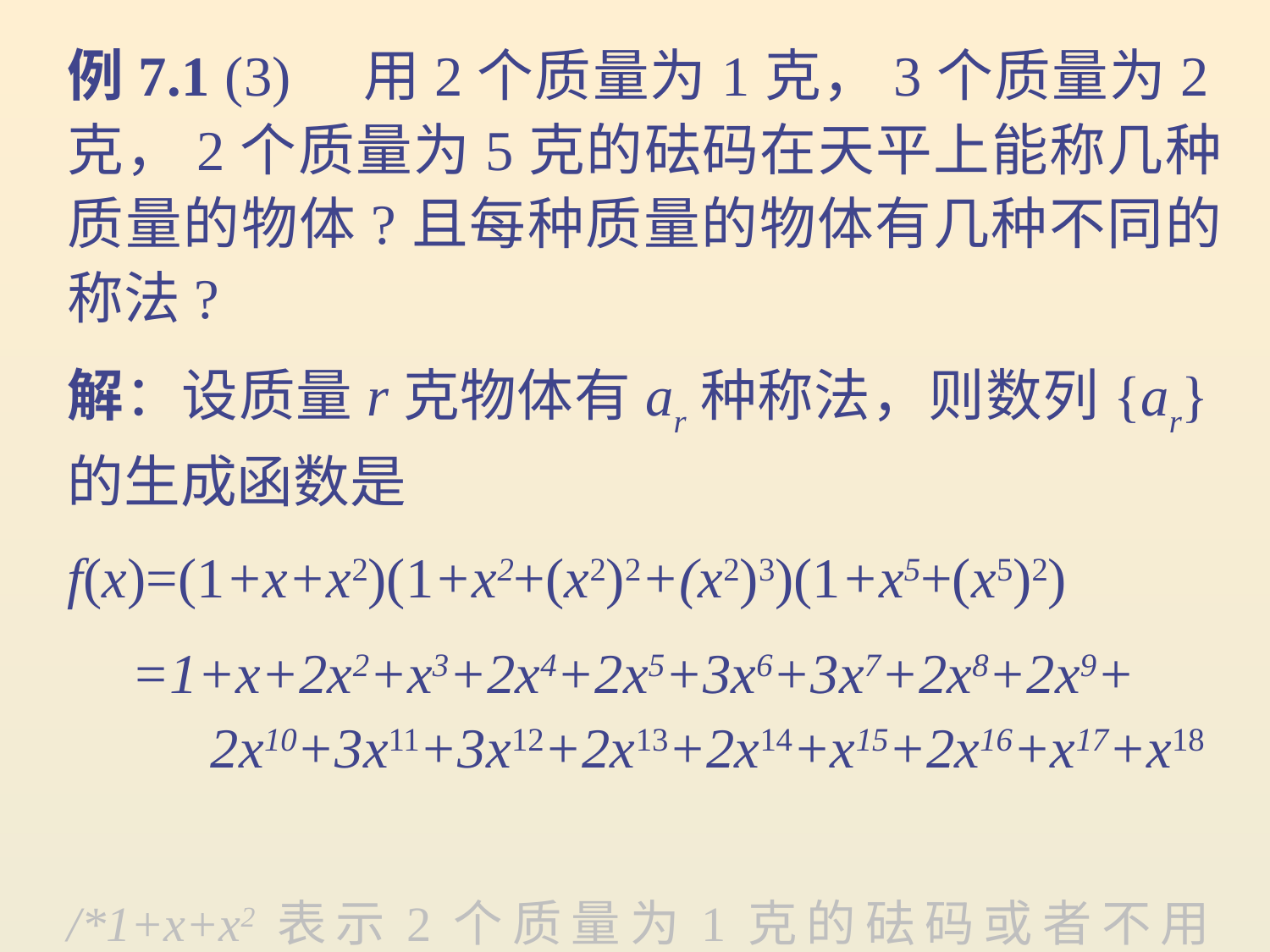

例7.1 (3)　用2个质量为1克，3个质量为2克，2个质量为5克的砝码在天平上能称几种质量的物体?且每种质量的物体有几种不同的称法?
解：设质量r克物体有ar种称法，则数列{ar}的生成函数是
f(x)=(1+x+x2)(1+x2+(x2)2+(x2)3)(1+x5+(x5)2)
    =1+x+2x2+x3+2x4+2x5+3x6+3x7+2x8+2x9+ 　　  2x10+3x11+3x12+2x13+2x14+x15+2x16+x17+x18

/*1+x+x2表示2个质量为1克的砝码或者不用(x0=1)，或者用1个(x1=x)，或者用2个(x2)*/